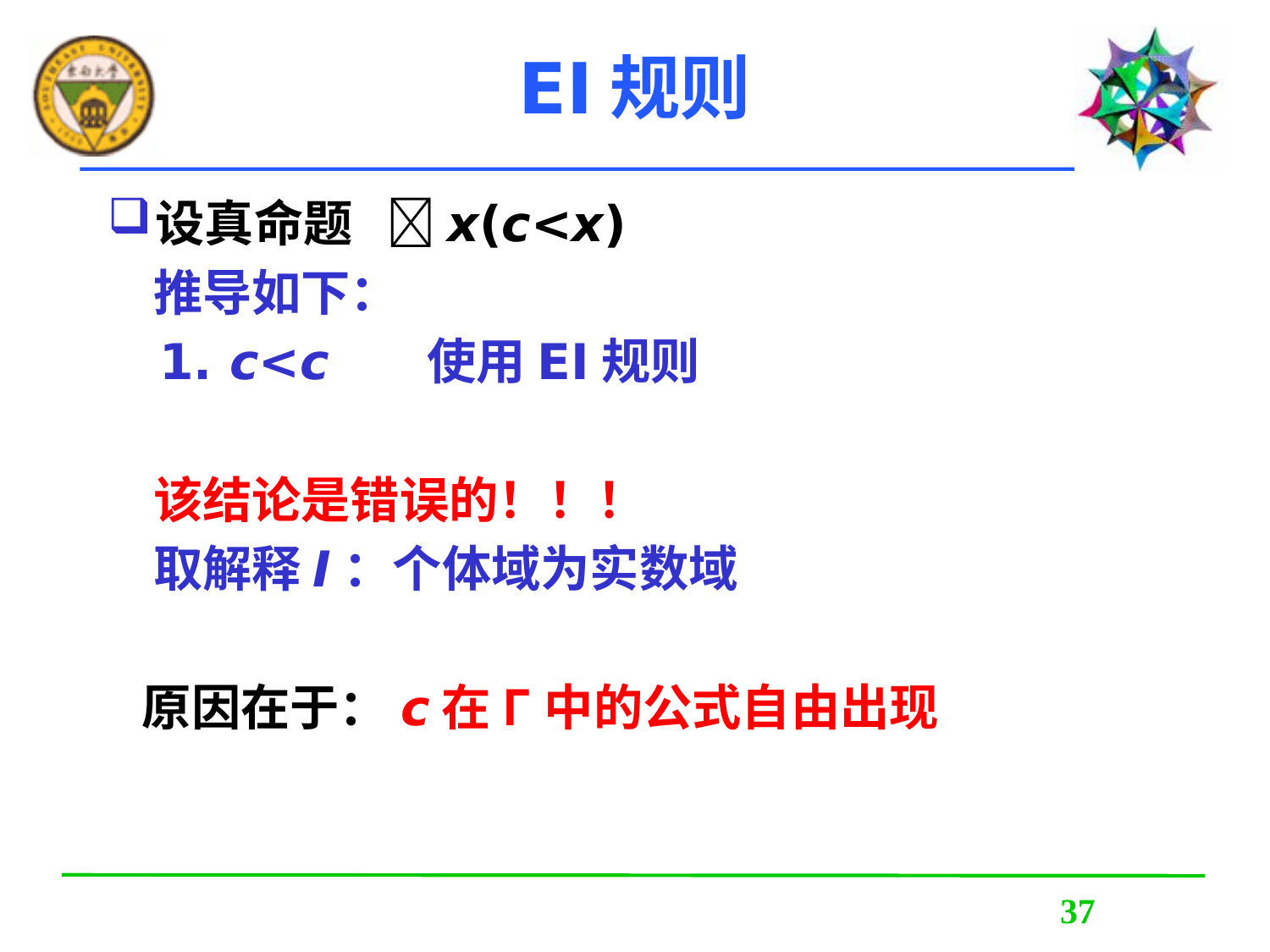

# EI规则
设真命题   ∃x(c<x)
   推导如下：
   1. c<c     使用EI规则

   该结论是错误的！！！
   取解释I：个体域为实数域

  原因在于：c在Γ中的公式自由出现